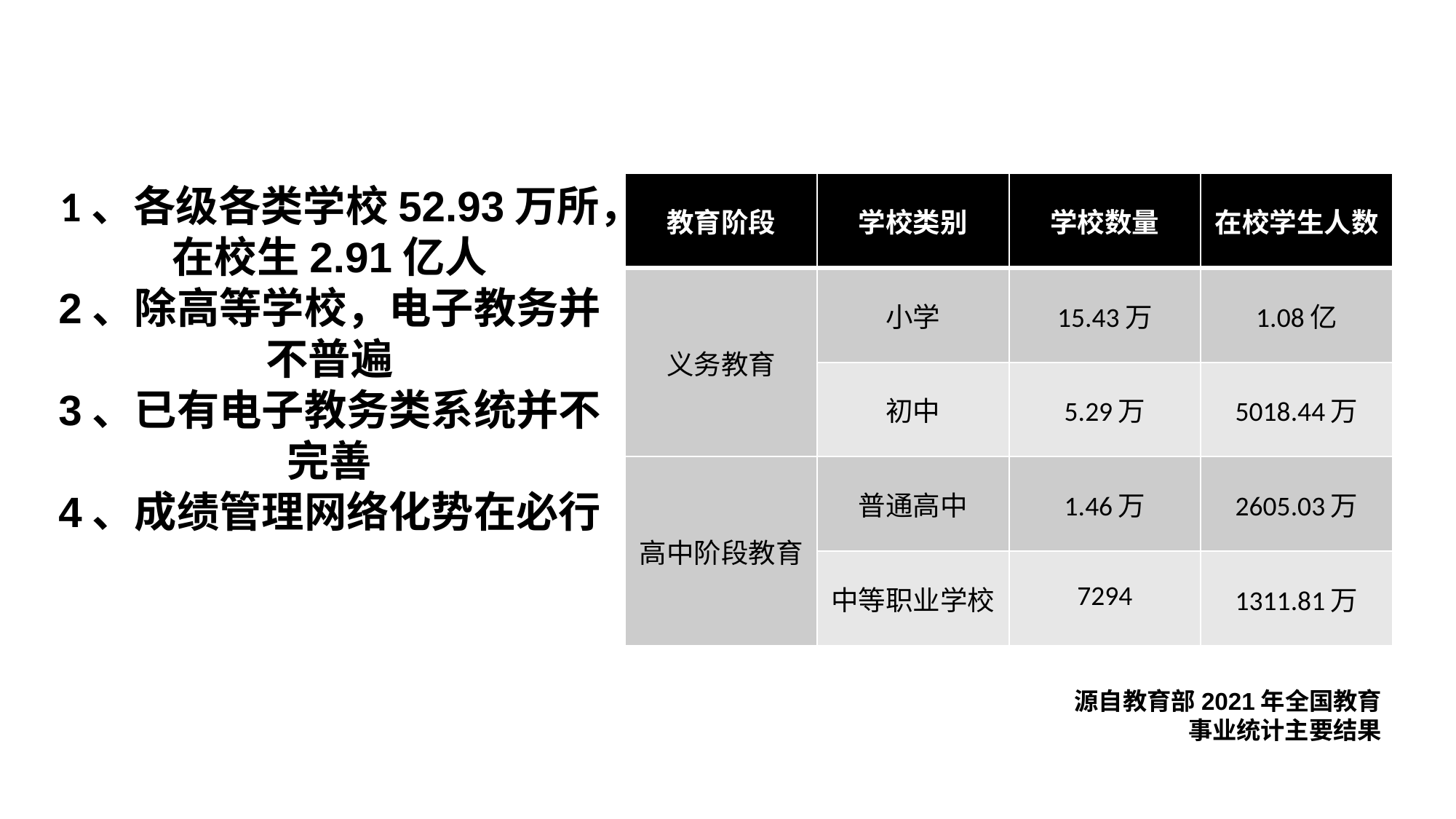

#
| 教育阶段 | 学校类别 | 学校数量 | 在校学生人数 |
| --- | --- | --- | --- |
| 义务教育 | 小学 | 15.43万 | 1.08亿 |
|  | 初中 | 5.29万 | 5018.44万 |
| 高中阶段教育 | 普通高中 | 1.46万 | 2605.03万 |
|  | 中等职业学校 | 7294 | 1311.81万 |
1、各级各类学校52.93万所，在校生2.91亿人
2、除高等学校，电子教务并不普遍
3、已有电子教务类系统并不完善
4、成绩管理网络化势在必行
源自教育部2021年全国教育事业统计主要结果